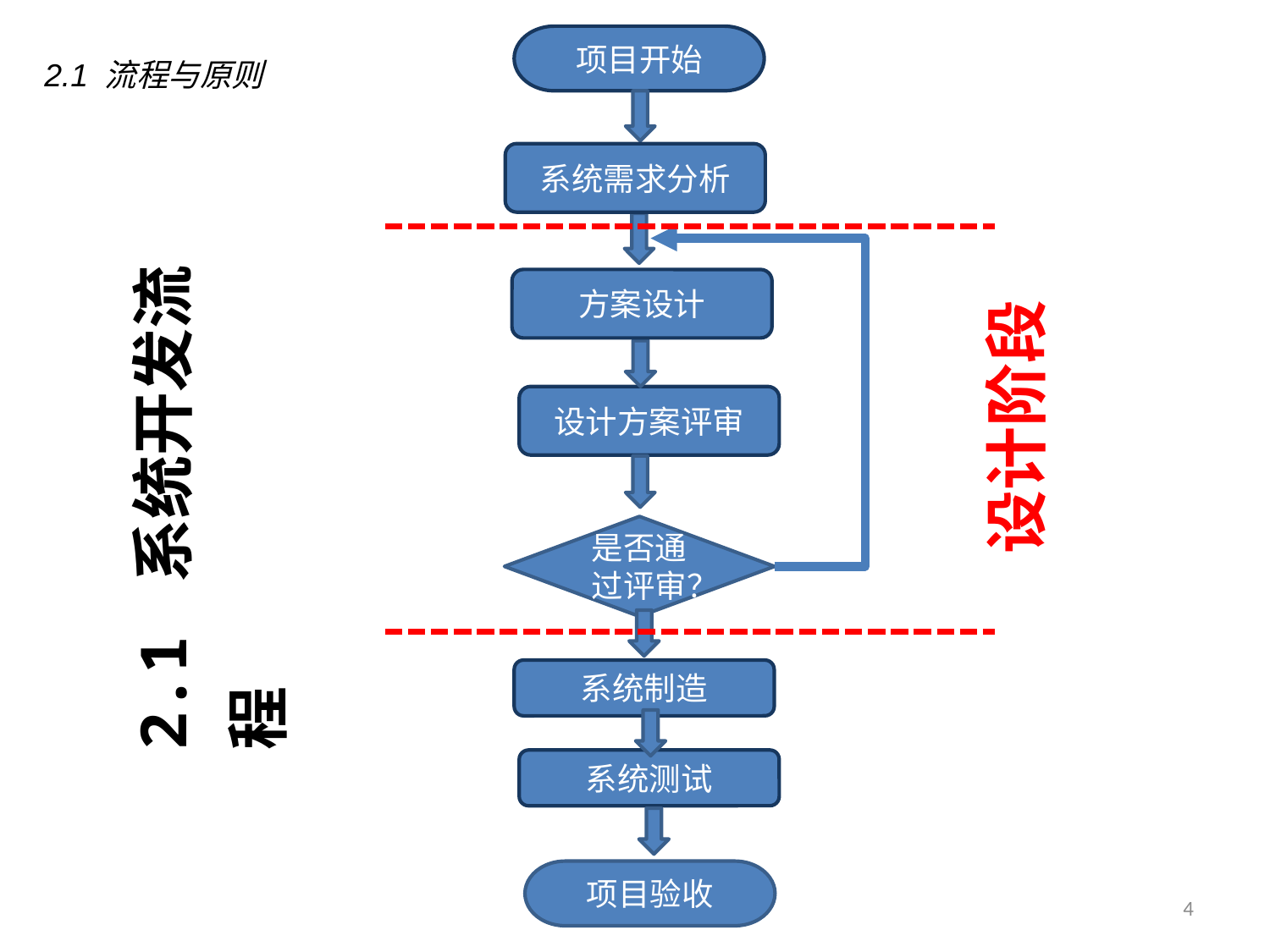

项目开始
2.1 流程与原则

系统需求分析

设计阶段
方案设计

设计方案评审
# 2.1 系统开发流程

是否通过评审？

系统制造

系统测试

项目验收
4